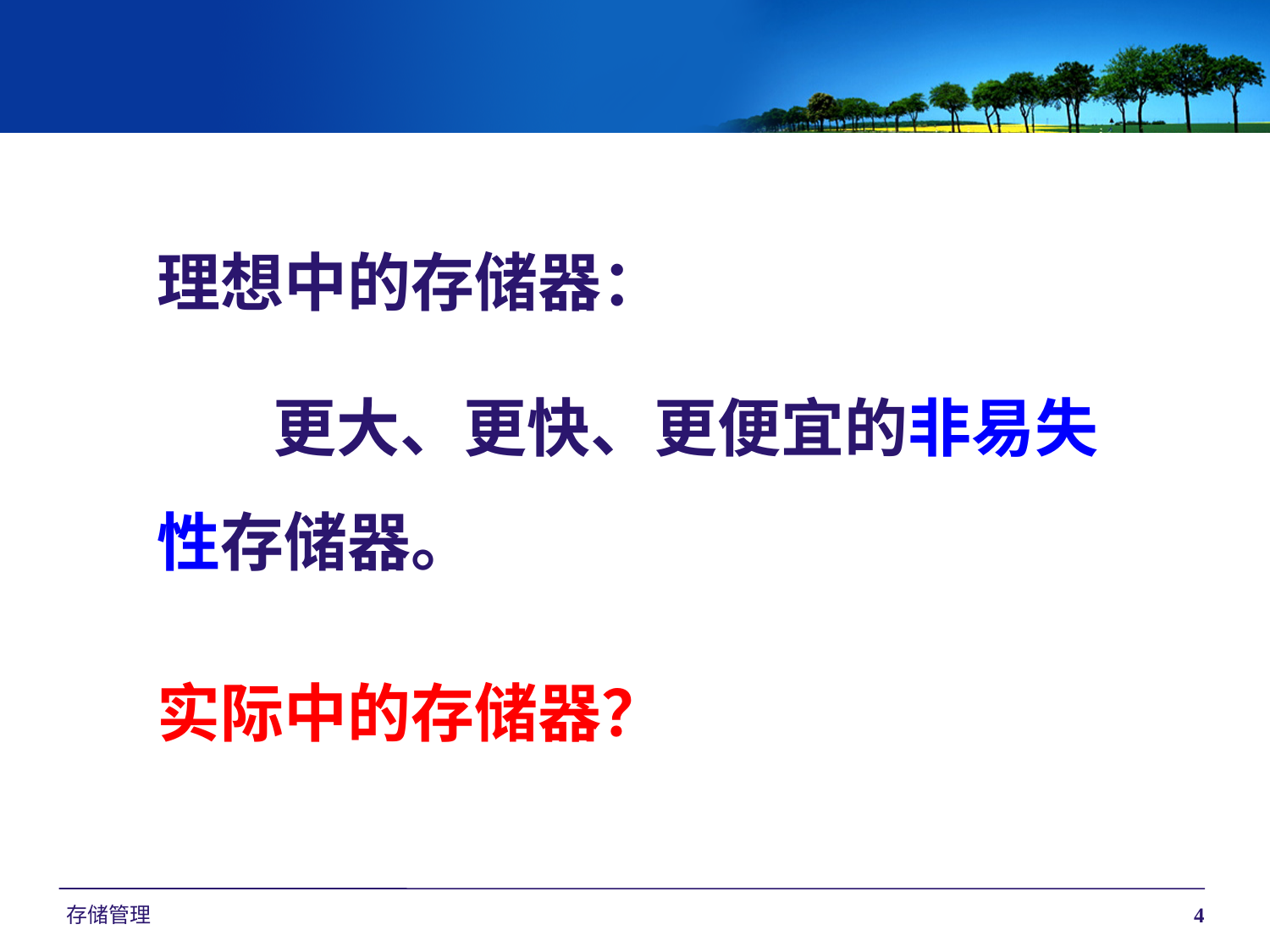

理想中的存储器：
       更大、更快、更便宜的非易失性存储器。
实际中的存储器？
存储管理
4